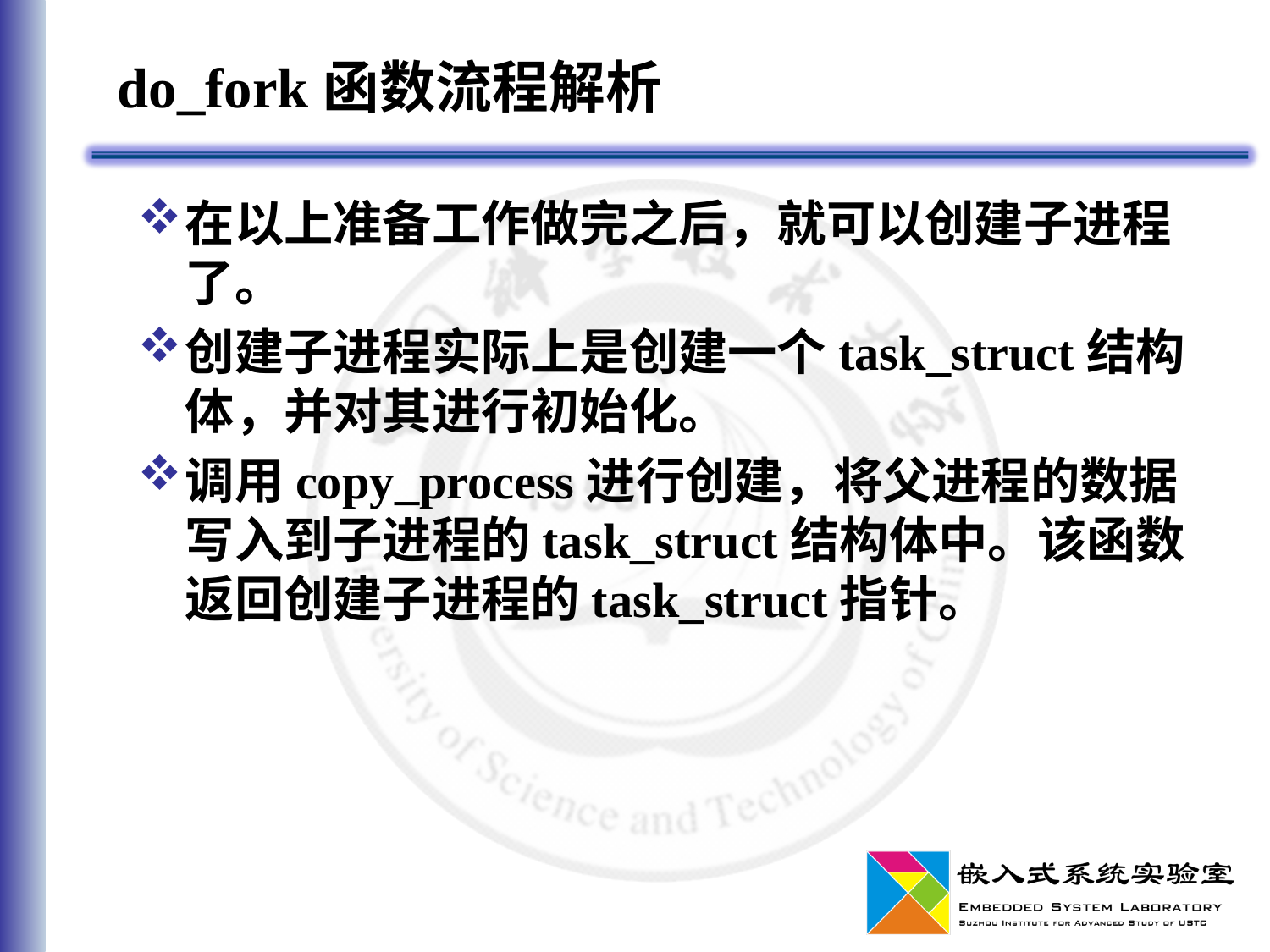

# do_fork函数流程解析
在以上准备工作做完之后，就可以创建子进程了。
创建子进程实际上是创建一个task_struct结构体，并对其进行初始化。
调用copy_process进行创建，将父进程的数据写入到子进程的task_struct结构体中。该函数返回创建子进程的task_struct指针。